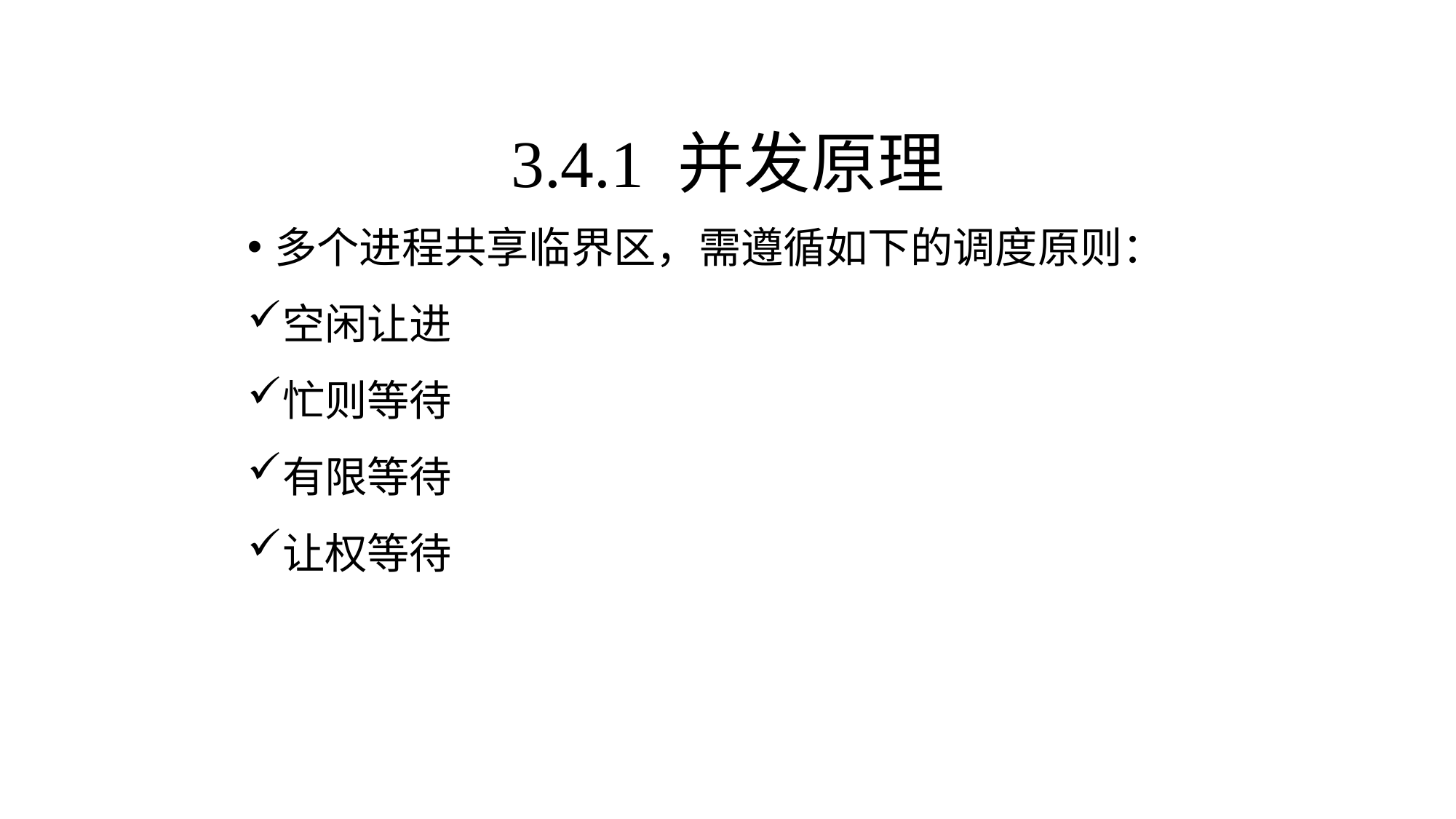

3.4.1 并发原理
多个进程共享临界区，需遵循如下的调度原则：
空闲让进
忙则等待
有限等待
让权等待
5